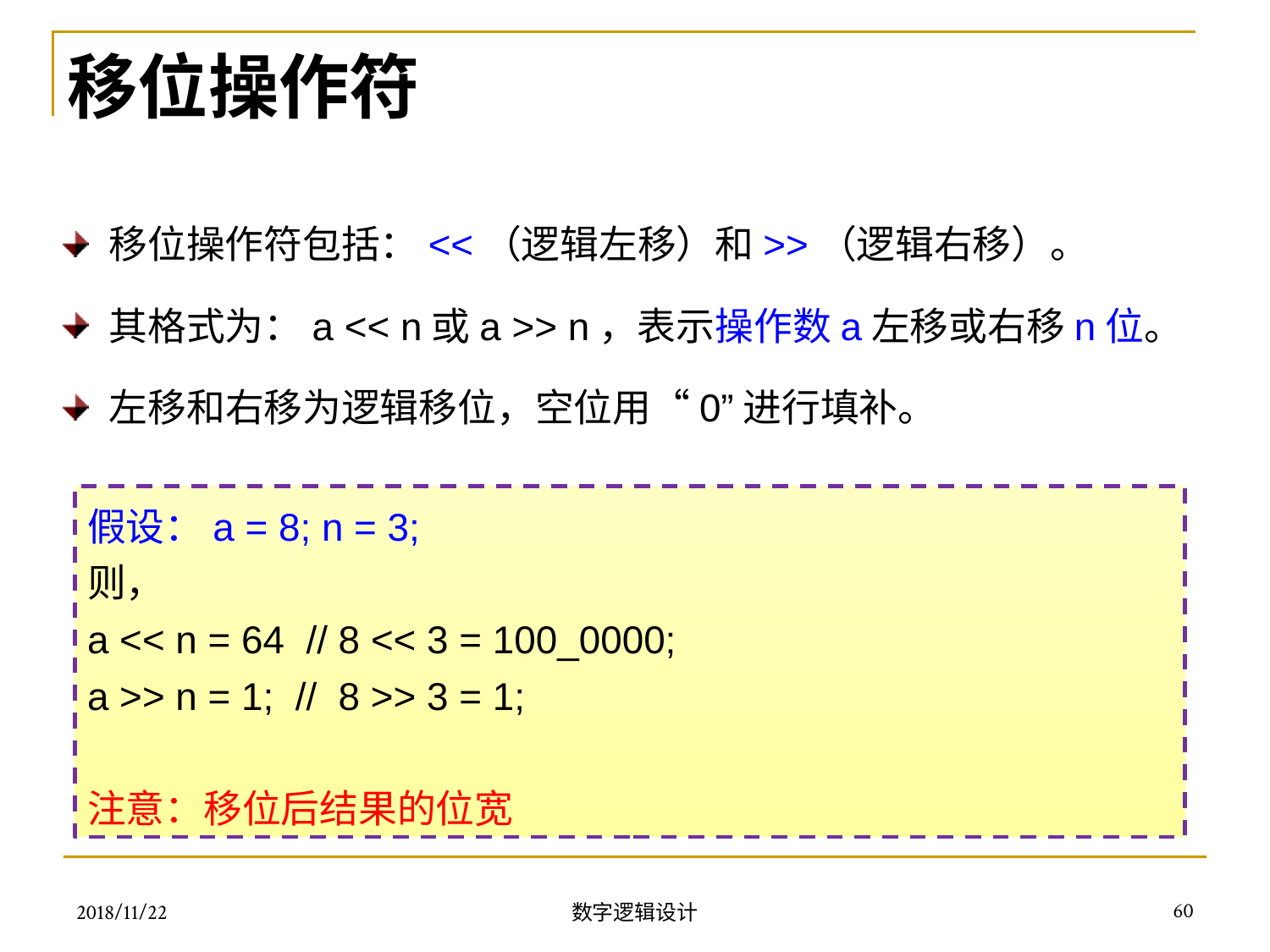

移位操作符
移位操作符包括：<<（逻辑左移）和>>（逻辑右移）。
其格式为：a << n或a >> n，表示操作数a左移或右移n位。
左移和右移为逻辑移位，空位用“0”进行填补。
假设：a = 8; n = 3;
则，
a << n = 64  // 8 << 3 = 100_0000;
a >> n = 1;  //  8 >> 3 = 1;

注意：移位后结果的位宽
2018/11/22
60
数字逻辑设计